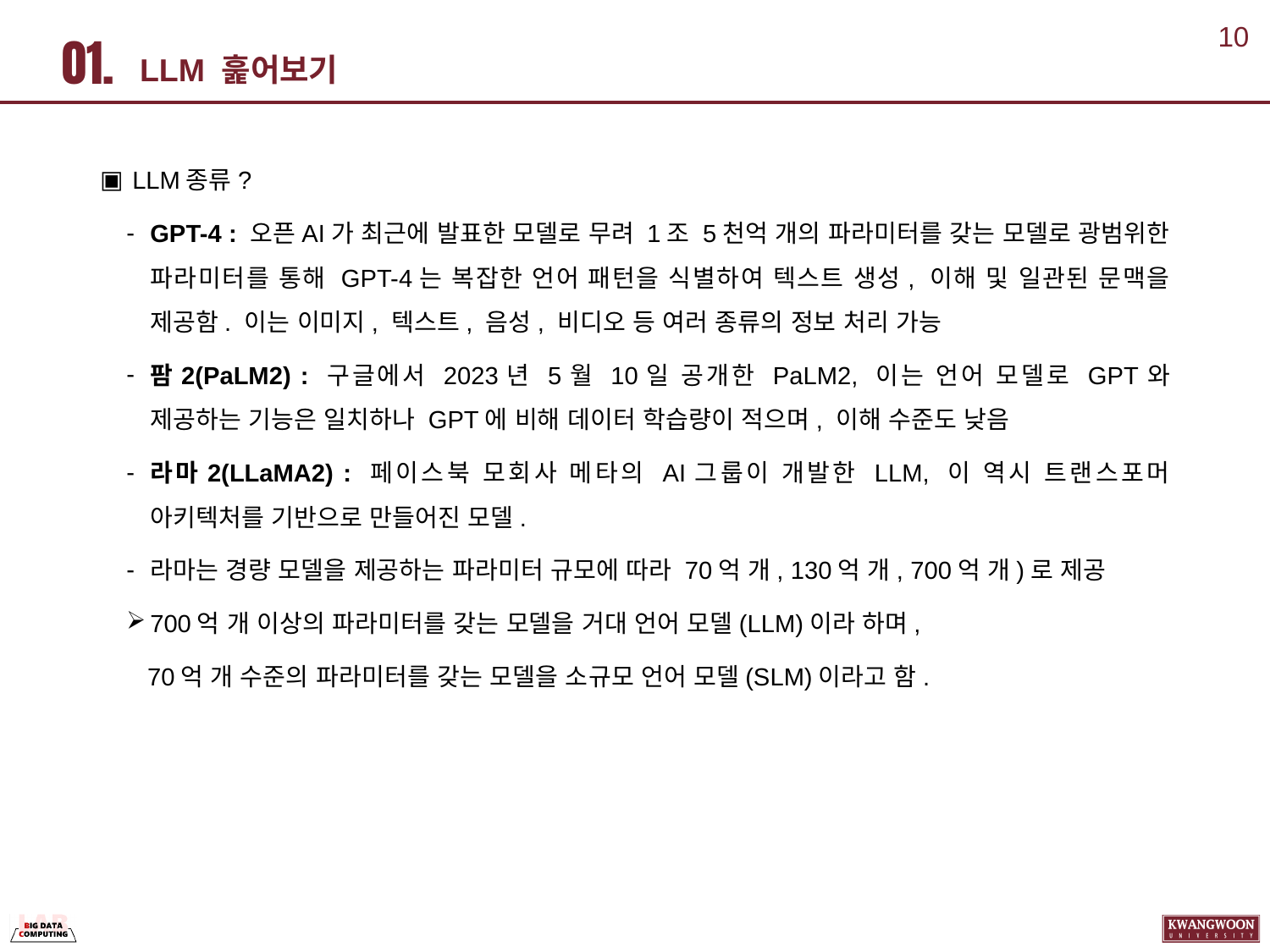

10
01.
# LLM 훑어보기
 LLM종류?
GPT-4 : 오픈AI가 최근에 발표한 모델로 무려 1조 5천억 개의 파라미터를 갖는 모델로 광범위한 파라미터를 통해 GPT-4는 복잡한 언어 패턴을 식별하여 텍스트 생성, 이해 및 일관된 문맥을 제공함. 이는 이미지, 텍스트, 음성, 비디오 등 여러 종류의 정보 처리 가능
팜2(PaLM2) : 구글에서 2023년 5월 10일 공개한 PaLM2, 이는 언어 모델로 GPT와 제공하는 기능은 일치하나 GPT에 비해 데이터 학습량이 적으며, 이해 수준도 낮음
라마2(LLaMA2) : 페이스북 모회사 메타의 AI그룹이 개발한 LLM, 이 역시 트랜스포머 아키텍처를 기반으로 만들어진 모델.
라마는 경량 모델을 제공하는 파라미터 규모에 따라 70억 개, 130억 개, 700억 개)로 제공
700억 개 이상의 파라미터를 갖는 모델을 거대 언어 모델(LLM)이라 하며,
   70억 개 수준의 파라미터를 갖는 모델을 소규모 언어 모델(SLM)이라고 함.